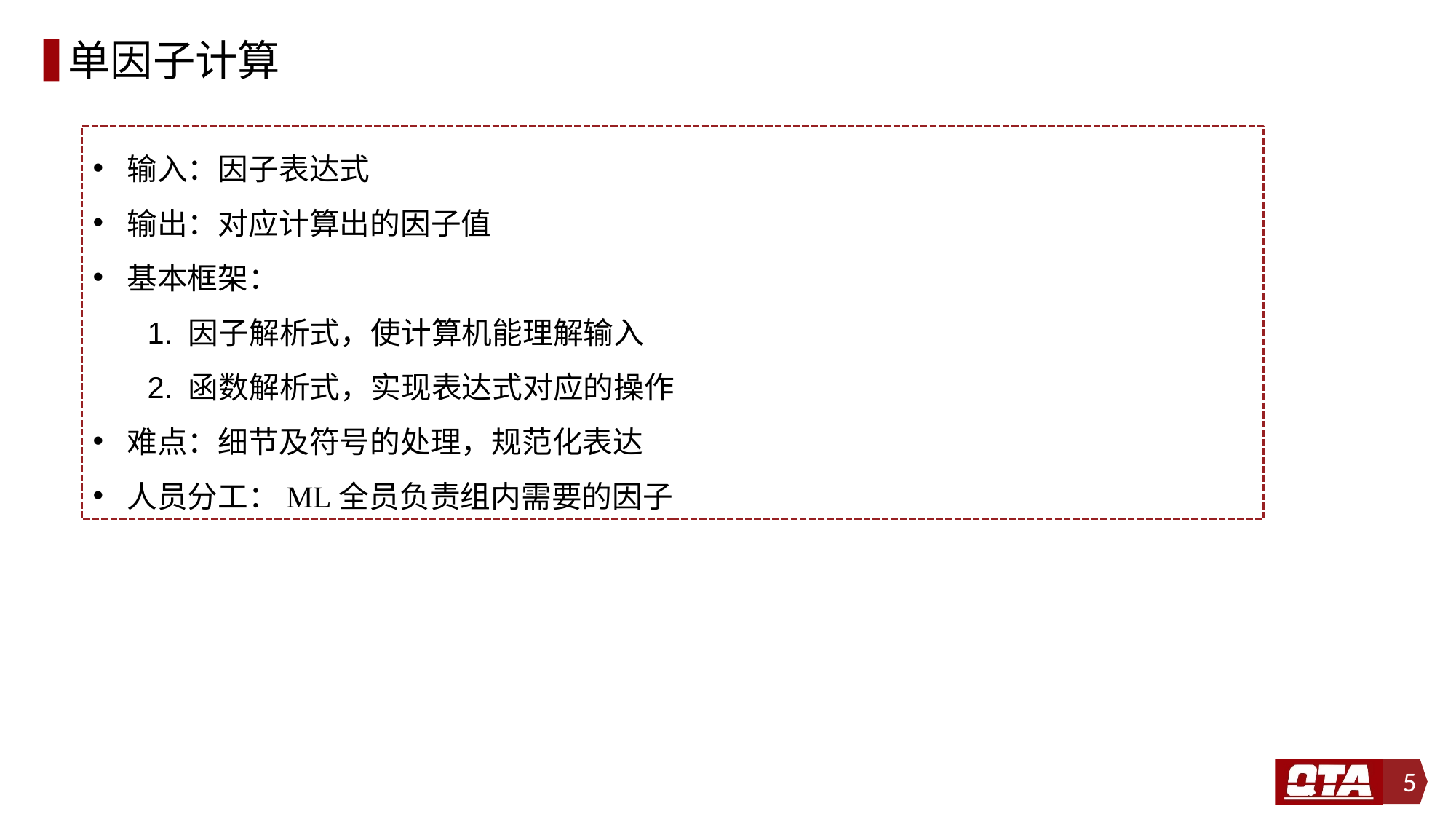

# 单因子计算
输入：因子表达式
输出：对应计算出的因子值
基本框架：
因子解析式，使计算机能理解输入
函数解析式，实现表达式对应的操作
难点：细节及符号的处理，规范化表达
人员分工：ML全员负责组内需要的因子
5